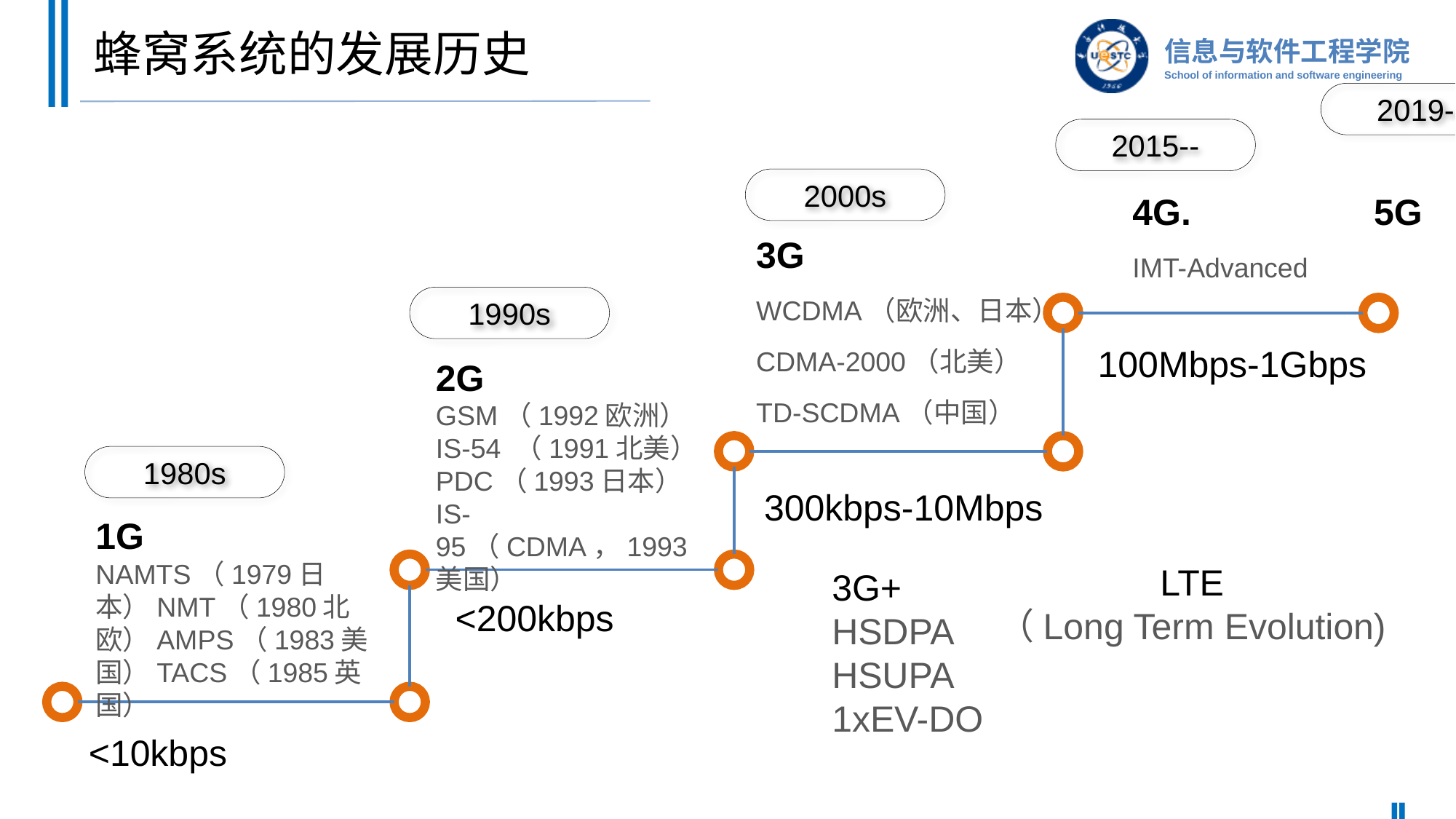

# 蜂窝系统的发展历史
2019--
2015--
2000s
4G.                  5G
IMT-Advanced
3G
WCDMA（欧洲、日本）
CDMA-2000（北美）
TD-SCDMA（中国）
1990s

100Mbps-1Gbps
2G
GSM（1992欧洲）
IS-54 （1991北美）PDC（1993日本）
IS-95（CDMA，1993美国）

1980s
300kbps-10Mbps
1G
NAMTS（1979日本）NMT（1980北欧）AMPS（1983美国）TACS（1985英国）
LTE
（Long Term Evolution)

3G+
HSDPA
HSUPA
1xEV-DO
<200kbps

<10kbps